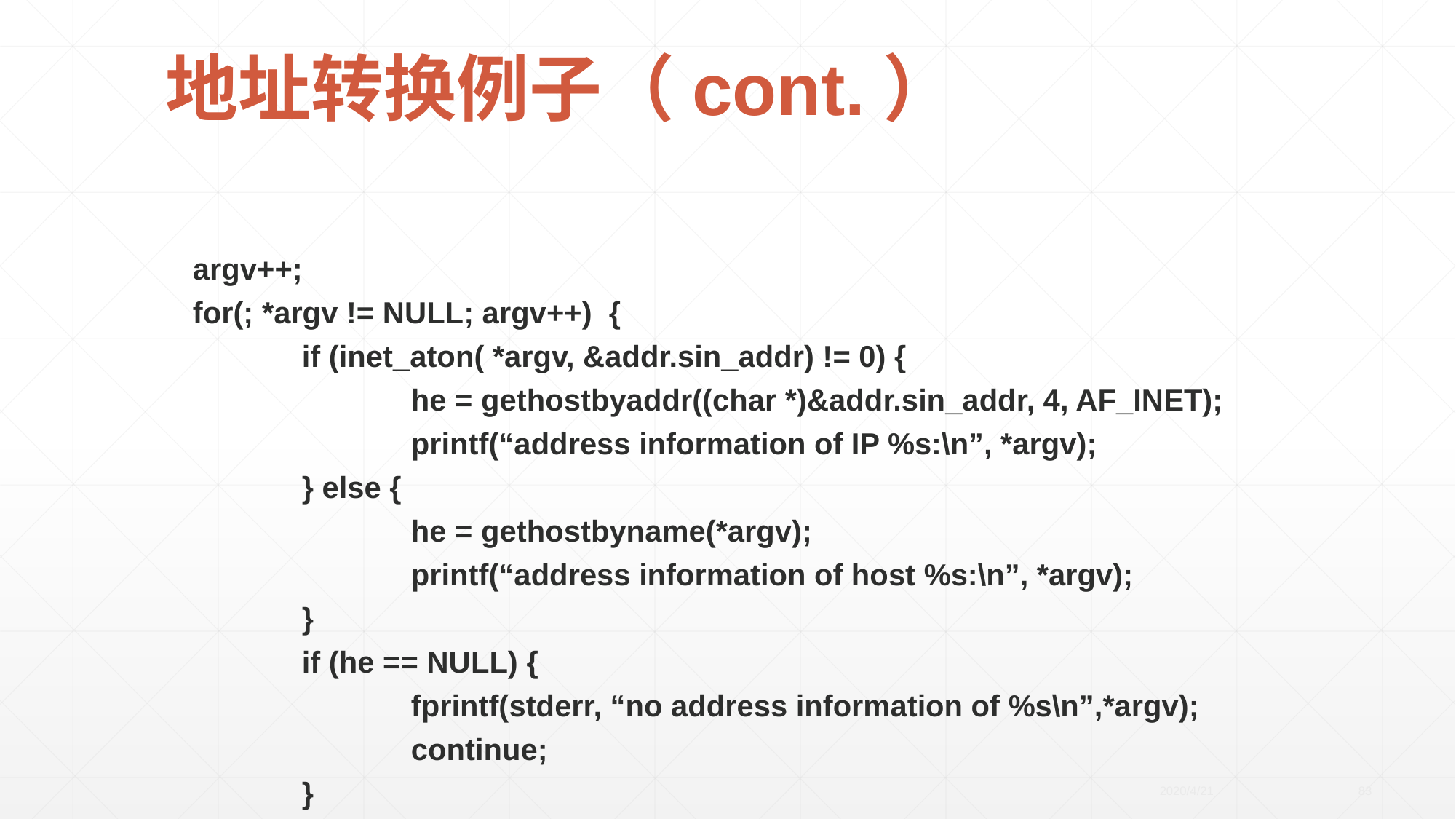

# 地址转换例子（cont.）
	argv++;
	for(; *argv != NULL; argv++)  {
		if (inet_aton( *argv, &addr.sin_addr) != 0) {
			he = gethostbyaddr((char *)&addr.sin_addr, 4, AF_INET);
			printf(“address information of IP %s:\n”, *argv);
		} else {
			he = gethostbyname(*argv);
			printf(“address information of host %s:\n”, *argv);
		}
		if (he == NULL) {
			fprintf(stderr, “no address information of %s\n”,*argv);
			continue;
		}

2020/4/21
83